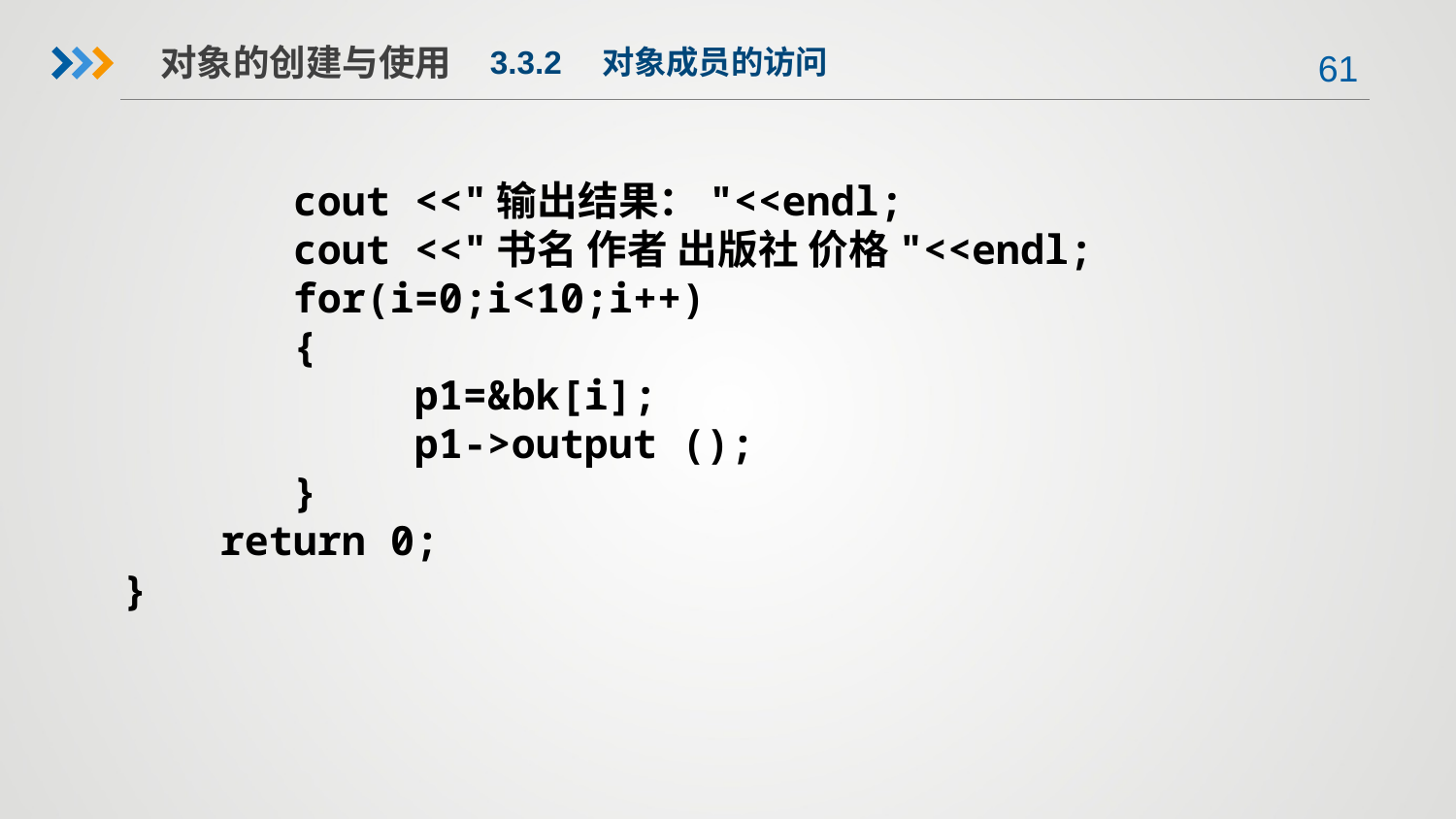

对象的创建与使用
3.3.2　对象成员的访问
 	 cout <<"输出结果："<<endl;
	 cout <<"书名 作者 出版社 价格"<<endl;
	 for(i=0;i<10;i++)
	 {
		p1=&bk[i];
		p1->output ();
	 }
    return 0;
}